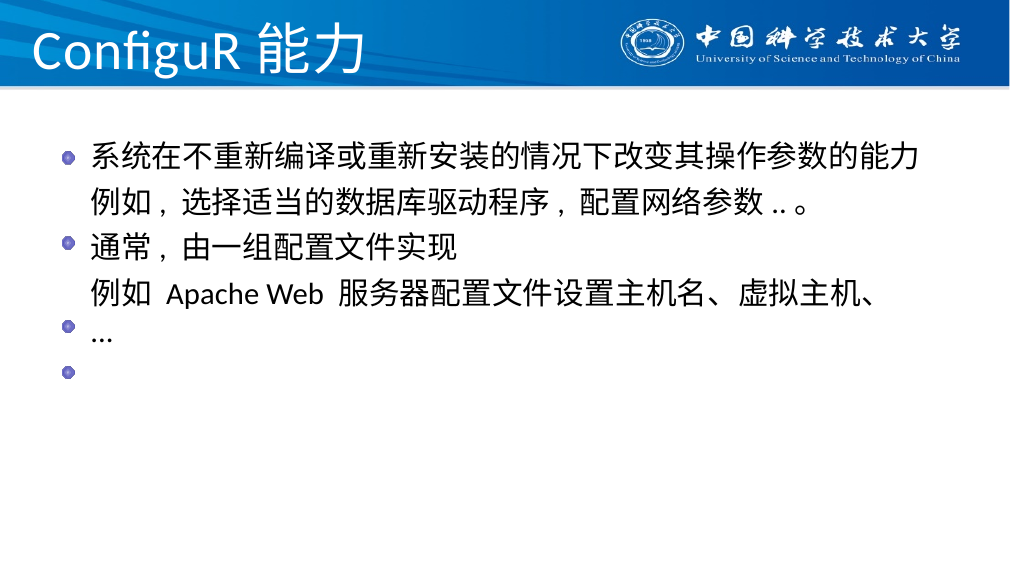

# ConfiguR能力
系统在不重新编译或重新安装的情况下改变其操作参数的能力
例如, 选择适当的数据库驱动程序, 配置网络参数..。
通常, 由一组配置文件实现
例如 Apache Web 服务器配置文件设置主机名、虚拟主机、
...